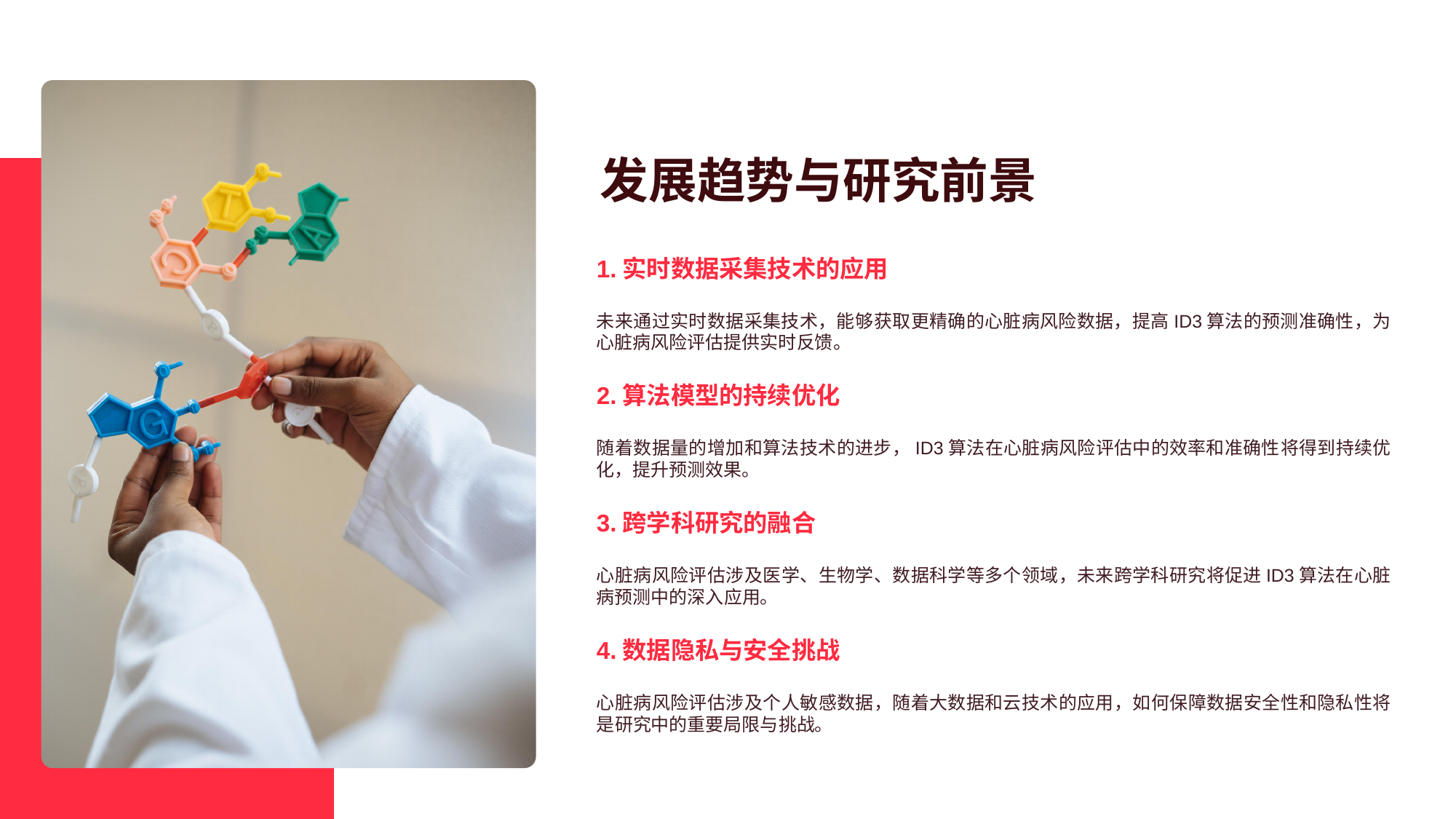

发展趋势与研究前景

1.实时数据采集技术的应用
未来通过实时数据采集技术，能够获取更精确的心脏病风险数据，提高ID3算法的预测准确性，为心脏病风险评估提供实时反馈。
2.算法模型的持续优化
随着数据量的增加和算法技术的进步，ID3算法在心脏病风险评估中的效率和准确性将得到持续优化，提升预测效果。
3.跨学科研究的融合
心脏病风险评估涉及医学、生物学、数据科学等多个领域，未来跨学科研究将促进ID3算法在心脏病预测中的深入应用。
4.数据隐私与安全挑战
心脏病风险评估涉及个人敏感数据，随着大数据和云技术的应用，如何保障数据安全性和隐私性将是研究中的重要局限与挑战。